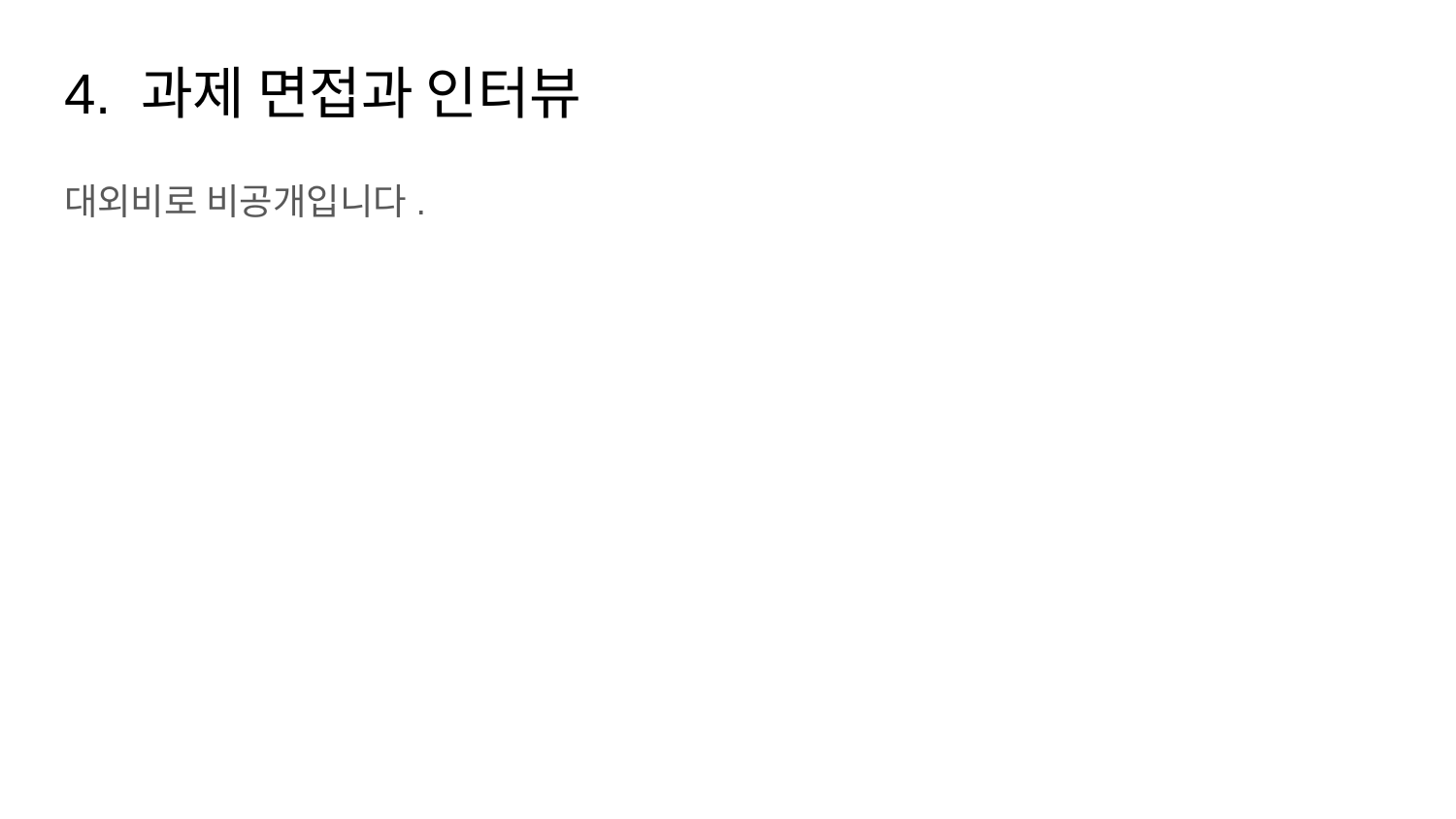

대외비로 비공개입니다.

# 4. 과제 면접과 인터뷰